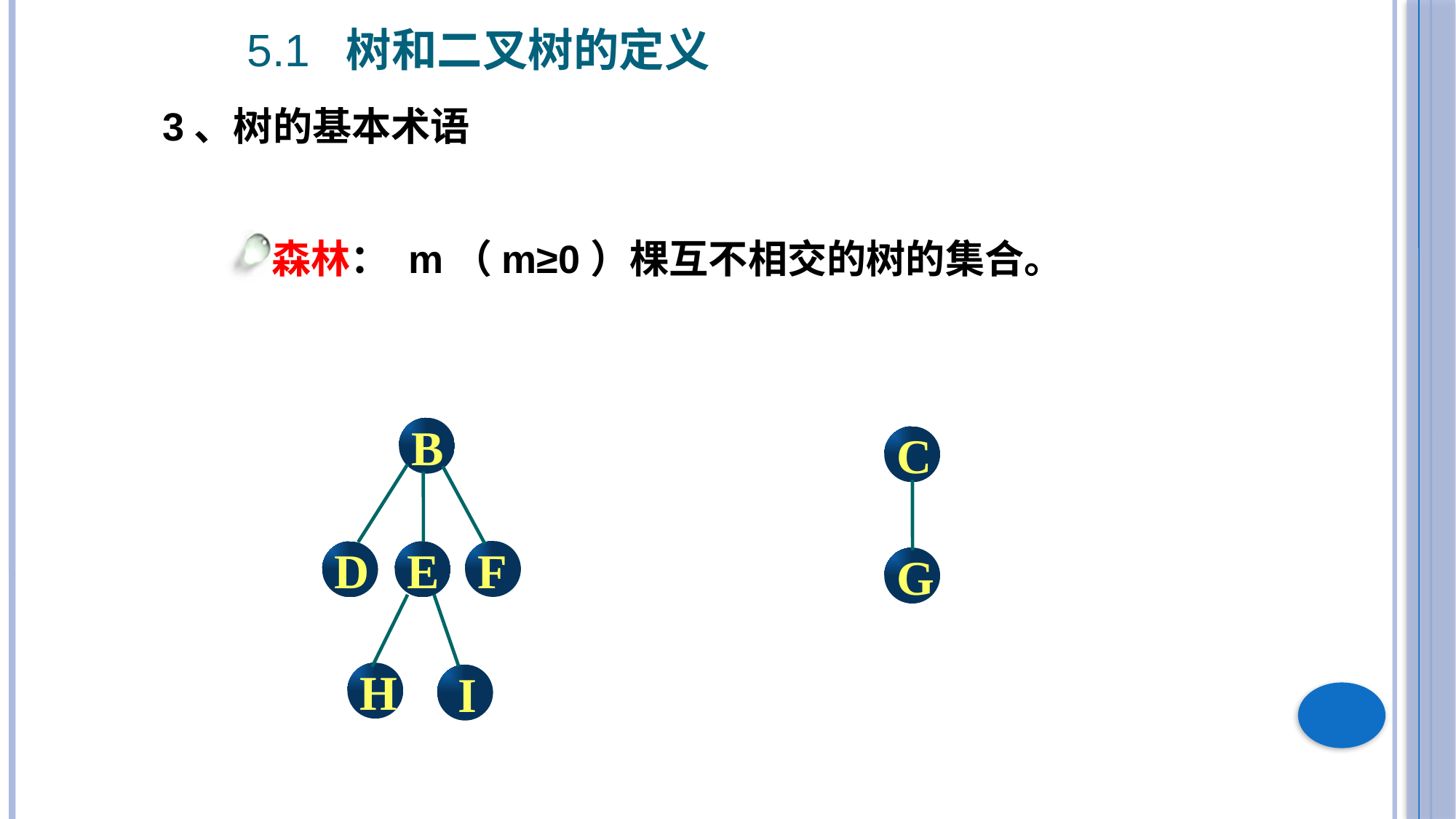

5.1  树和二叉树的定义
3、树的基本术语
森林： m（m≥0）棵互不相交的树的集合。

B

F
D
E

H
I
C

G